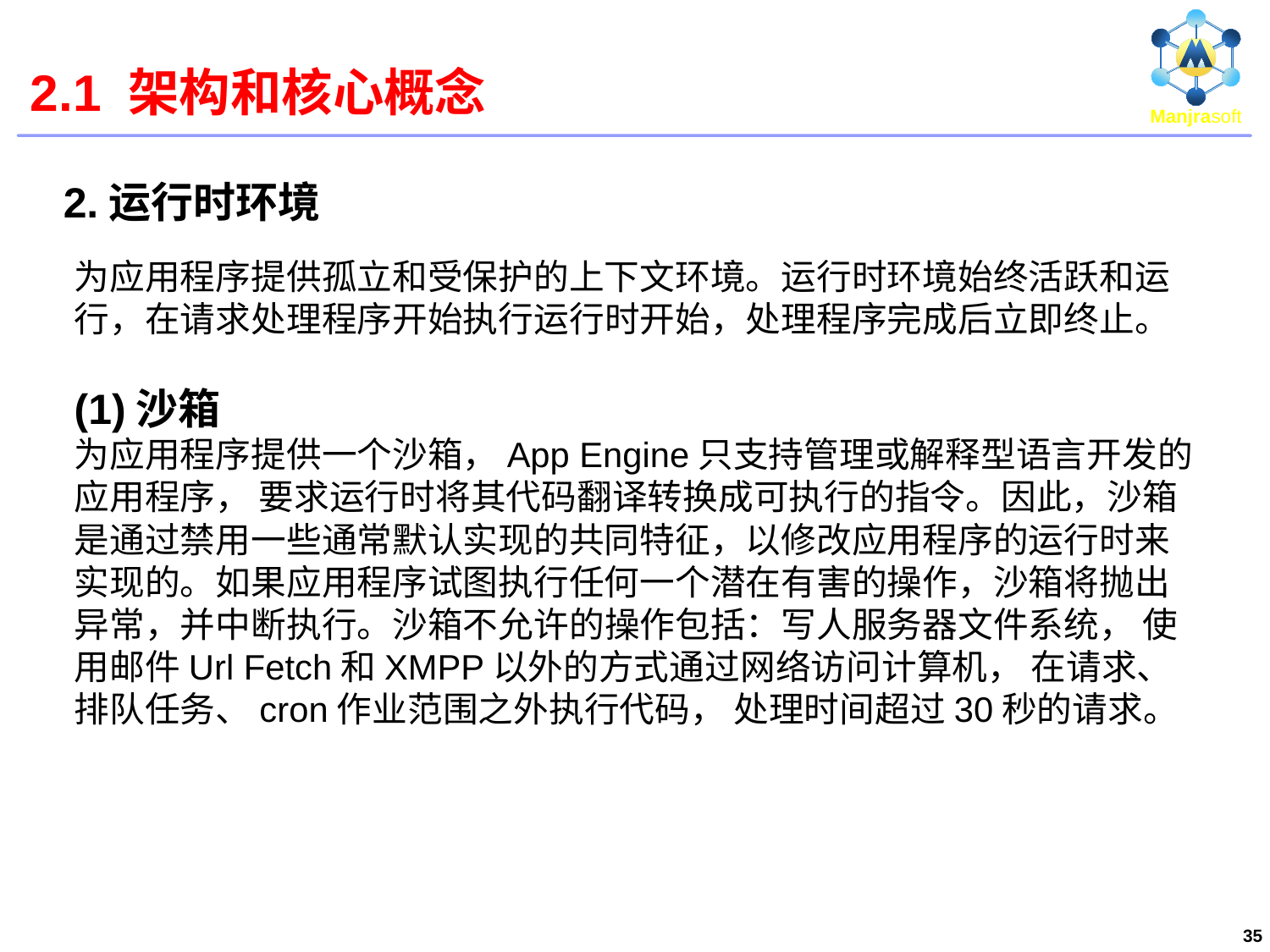

# 2.1 架构和核心概念
2.运行时环境
为应用程序提供孤立和受保护的上下文环境。运行时环境始终活跃和运行，在请求处理程序开始执行运行时开始，处理程序完成后立即终止。

(1)沙箱
为应用程序提供一个沙箱，App Engine只支持管理或解释型语言开发的应用程序， 要求运行时将其代码翻译转换成可执行的指令。因此，沙箱是通过禁用一些通常默认实现的共同特征，以修改应用程序的运行时来实现的。如果应用程序试图执行任何一个潜在有害的操作，沙箱将抛出异常，并中断执行。沙箱不允许的操作包括：写人服务器文件系统， 使用邮件Url Fetch和XMPP以外的方式通过网络访问计算机， 在请求、排队任务、cron作业范围之外执行代码， 处理时间超过30秒的请求。
35